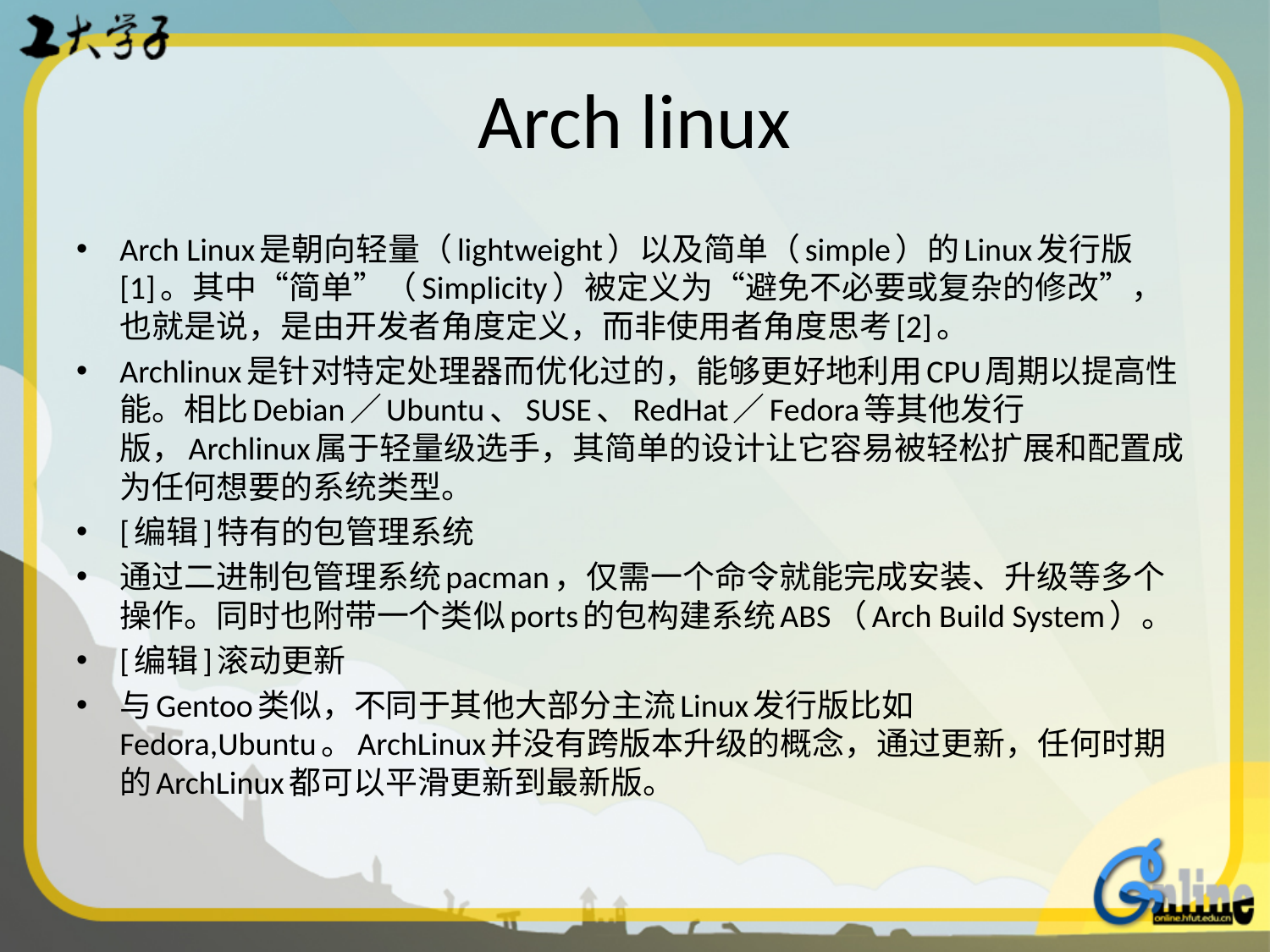

# Arch linux
Arch Linux是朝向轻量（lightweight）以及简单（simple）的Linux发行版[1]。其中“简单”（Simplicity）被定义为“避免不必要或复杂的修改”，也就是说，是由开发者角度定义，而非使用者角度思考[2]。
Archlinux是针对特定处理器而优化过的，能够更好地利用CPU周期以提高性能。相比Debian／Ubuntu、SUSE、RedHat／Fedora等其他发行版，Archlinux属于轻量级选手，其简单的设计让它容易被轻松扩展和配置成为任何想要的系统类型。
[编辑]特有的包管理系统
通过二进制包管理系统pacman，仅需一个命令就能完成安装、升级等多个操作。同时也附带一个类似ports的包构建系统ABS（Arch Build System）。
[编辑]滚动更新
与Gentoo类似，不同于其他大部分主流Linux发行版比如Fedora,Ubuntu。ArchLinux并没有跨版本升级的概念，通过更新，任何时期的ArchLinux都可以平滑更新到最新版。